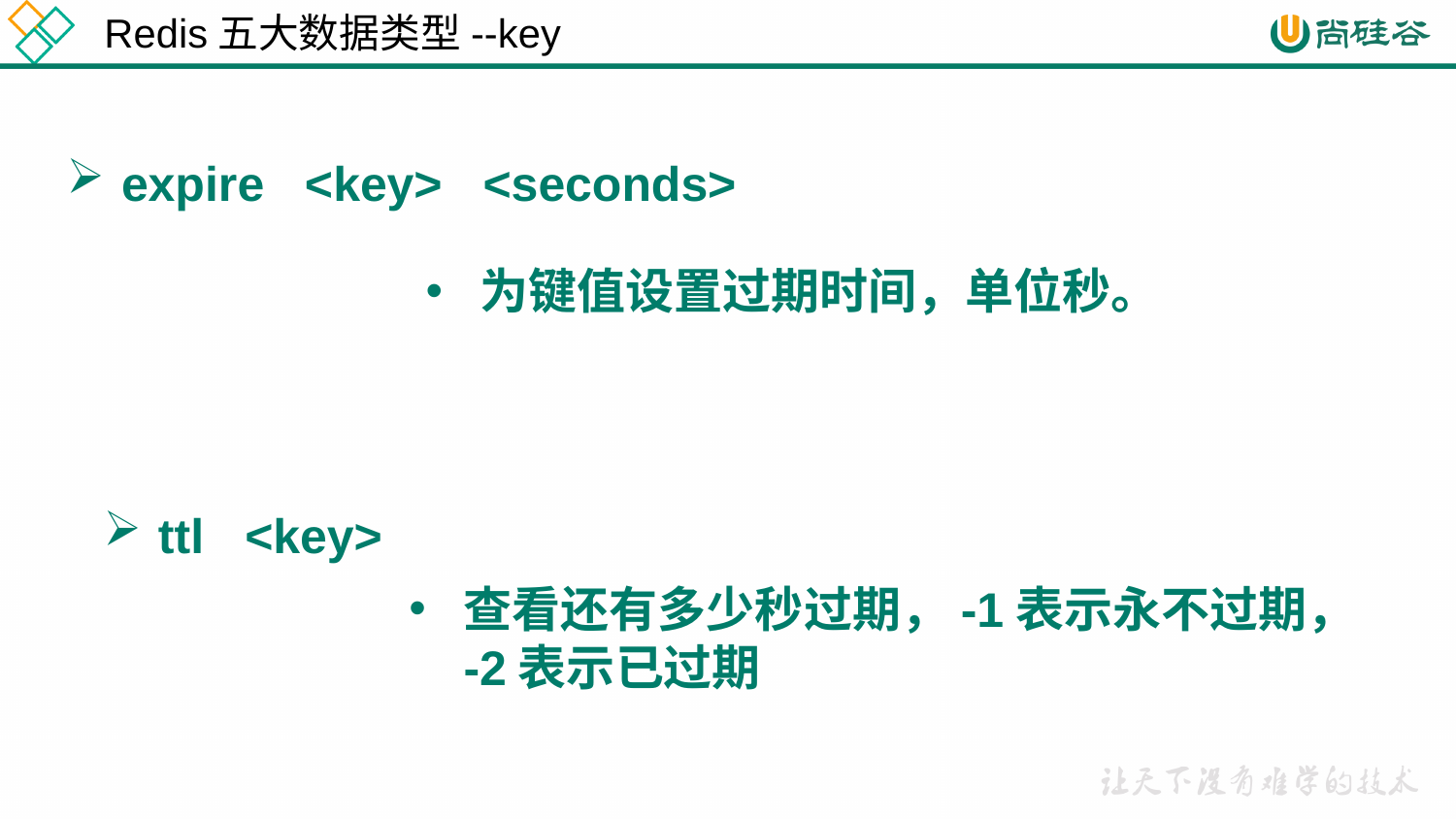

Redis五大数据类型--key
expire   <key>   <seconds>
为键值设置过期时间，单位秒。
ttl   <key>
查看还有多少秒过期，-1表示永不过期，
    -2表示已过期